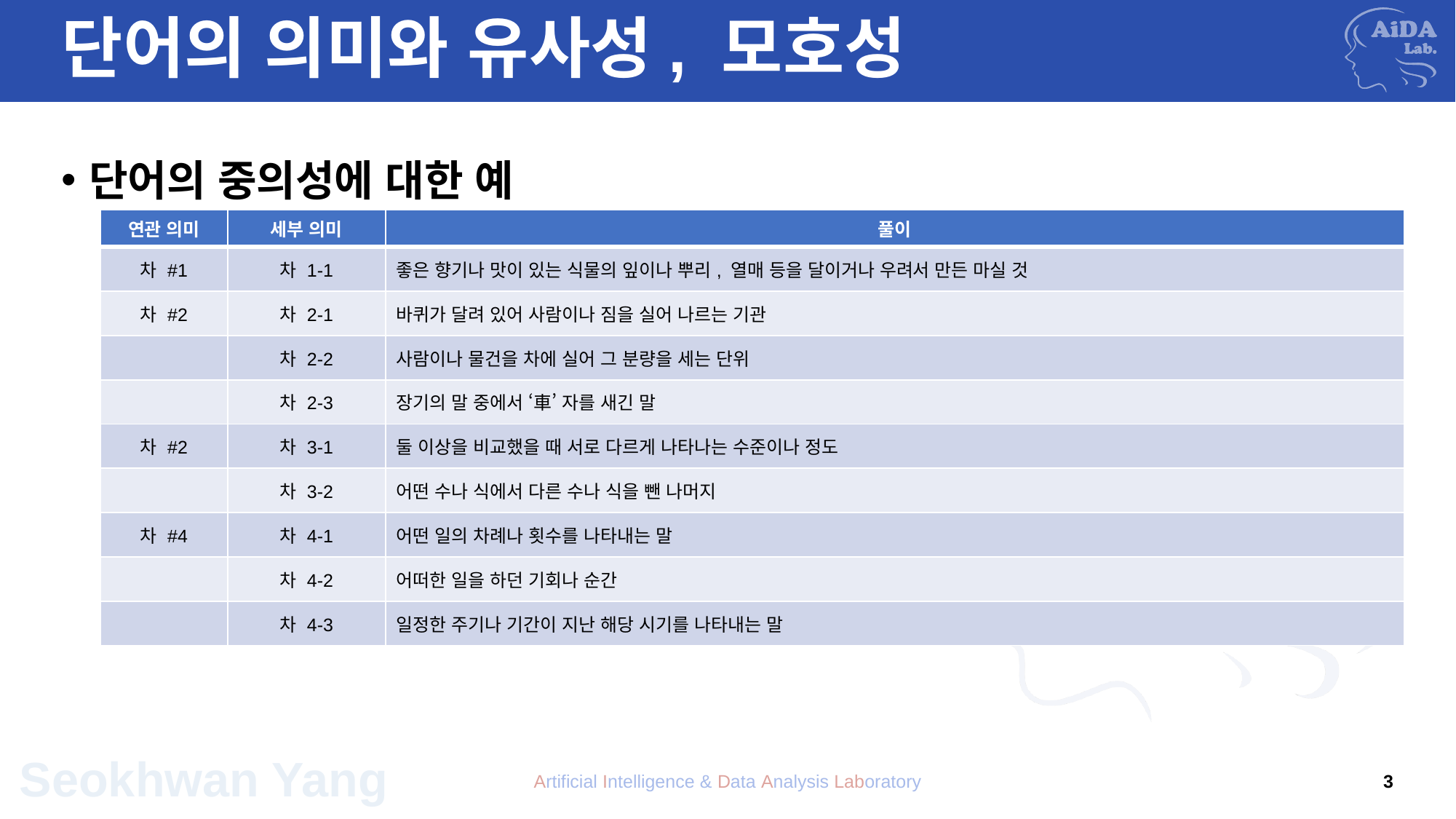

# 단어의 의미와 유사성, 모호성
단어의 중의성에 대한 예

| 연관 의미 | 세부 의미 | 풀이 |
| --- | --- | --- |
| 차 #1 | 차 1-1 | 좋은 향기나 맛이 있는 식물의 잎이나 뿌리, 열매 등을 달이거나 우려서 만든 마실 것 |
| 차 #2 | 차 2-1 | 바퀴가 달려 있어 사람이나 짐을 실어 나르는 기관 |
|  | 차 2-2 | 사람이나 물건을 차에 실어 그 분량을 세는 단위 |
|  | 차 2-3 | 장기의 말 중에서 ‘車’ 자를 새긴 말 |
| 차 #2 | 차 3-1 | 둘 이상을 비교했을 때 서로 다르게 나타나는 수준이나 정도 |
|  | 차 3-2 | 어떤 수나 식에서 다른 수나 식을 뺀 나머지 |
| 차 #4 | 차 4-1 | 어떤 일의 차례나 횟수를 나타내는 말 |
|  | 차 4-2 | 어떠한 일을 하던 기회나 순간 |
|  | 차 4-3 | 일정한 주기나 기간이 지난 해당 시기를 나타내는 말 |
Artificial Intelligence & Data Analysis Laboratory
3